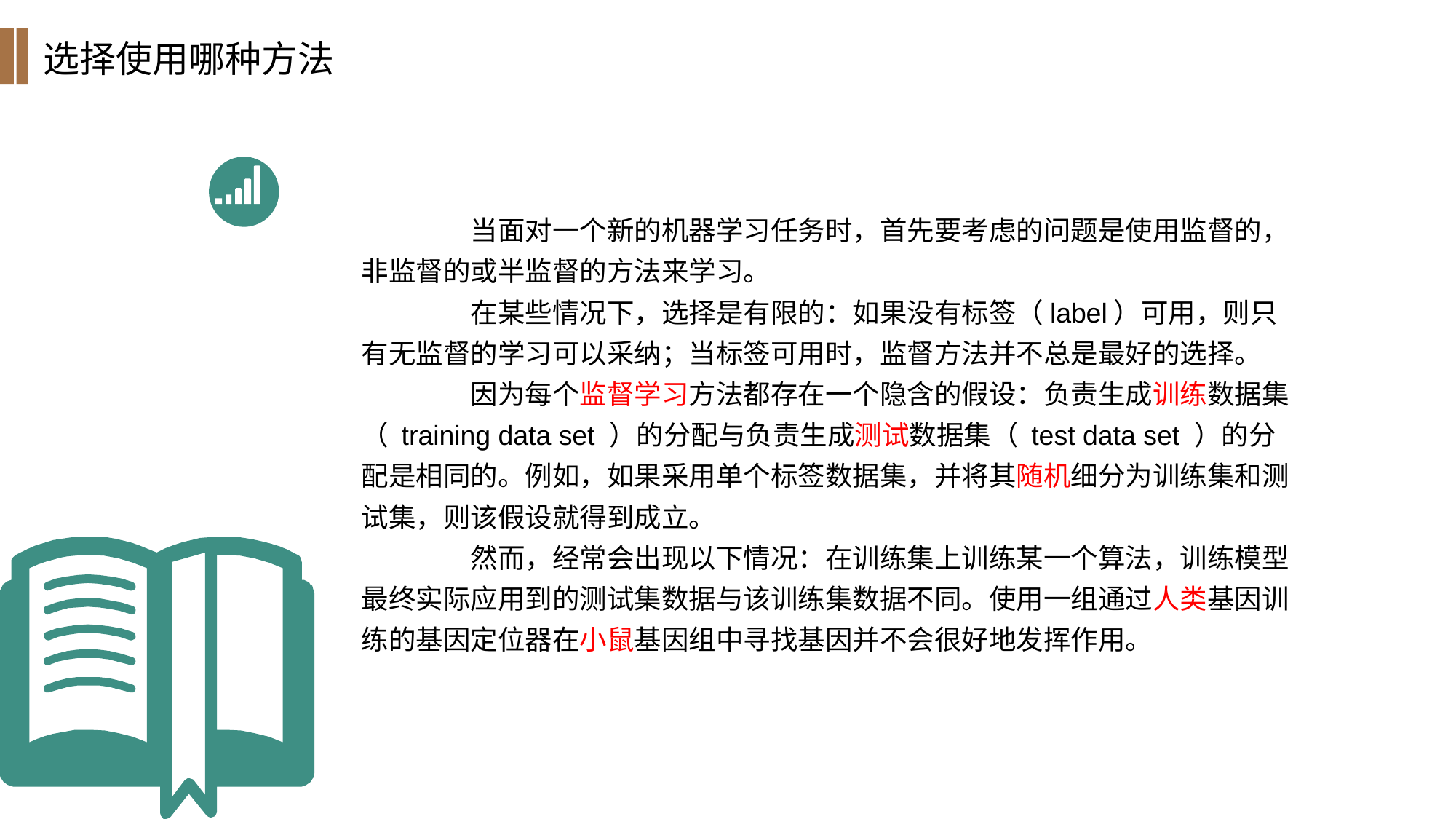

选择使用哪种方法

	当面对一个新的机器学习任务时，首先要考虑的问题是使用监督的，非监督的或半监督的方法来学习。
	在某些情况下，选择是有限的：如果没有标签（label）可用，则只有无监督的学习可以采纳；当标签可用时，监督方法并不总是最好的选择。
	因为每个监督学习方法都存在一个隐含的假设：负责生成训练数据集（ training data set ）的分配与负责生成测试数据集（ test data set ）的分配是相同的。例如，如果采用单个标签数据集，并将其随机细分为训练集和测试集，则该假设就得到成立。
	然而，经常会出现以下情况：在训练集上训练某一个算法，训练模型最终实际应用到的测试集数据与该训练集数据不同。使用一组通过人类基因训练的基因定位器在小鼠基因组中寻找基因并不会很好地发挥作用。